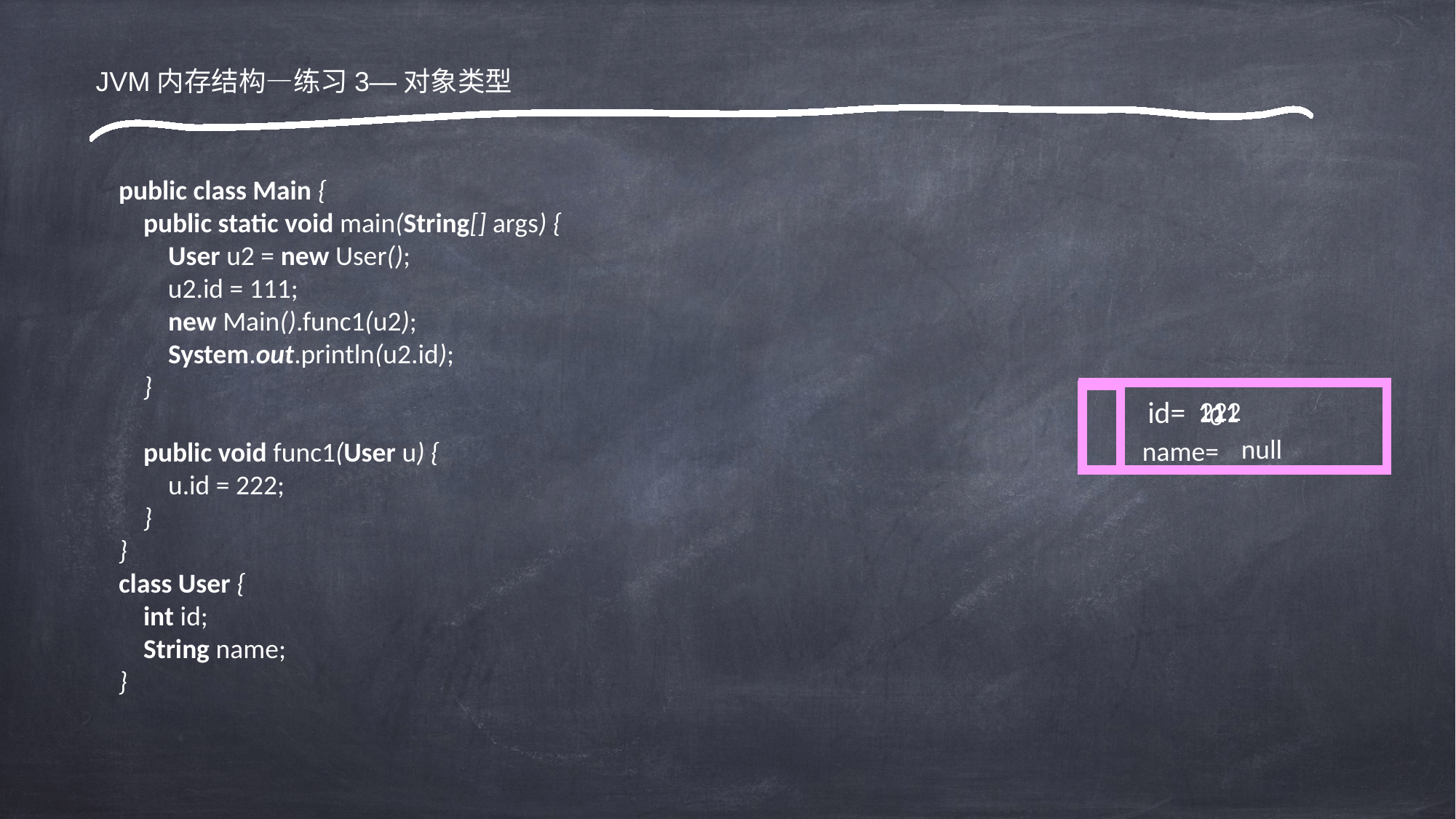

JVM内存结构—练习3—对象类型

public class Main {
    public static void main(String[] args) {
        User u2 = new User();
        u2.id = 111;
        new Main().func1(u2);
        System.out.println(u2.id);
    }
    public void func1(User u) {
        u.id = 222;
    }
}
class User {
    int id;
    String name;
}

id=
222
111
0
null
name=